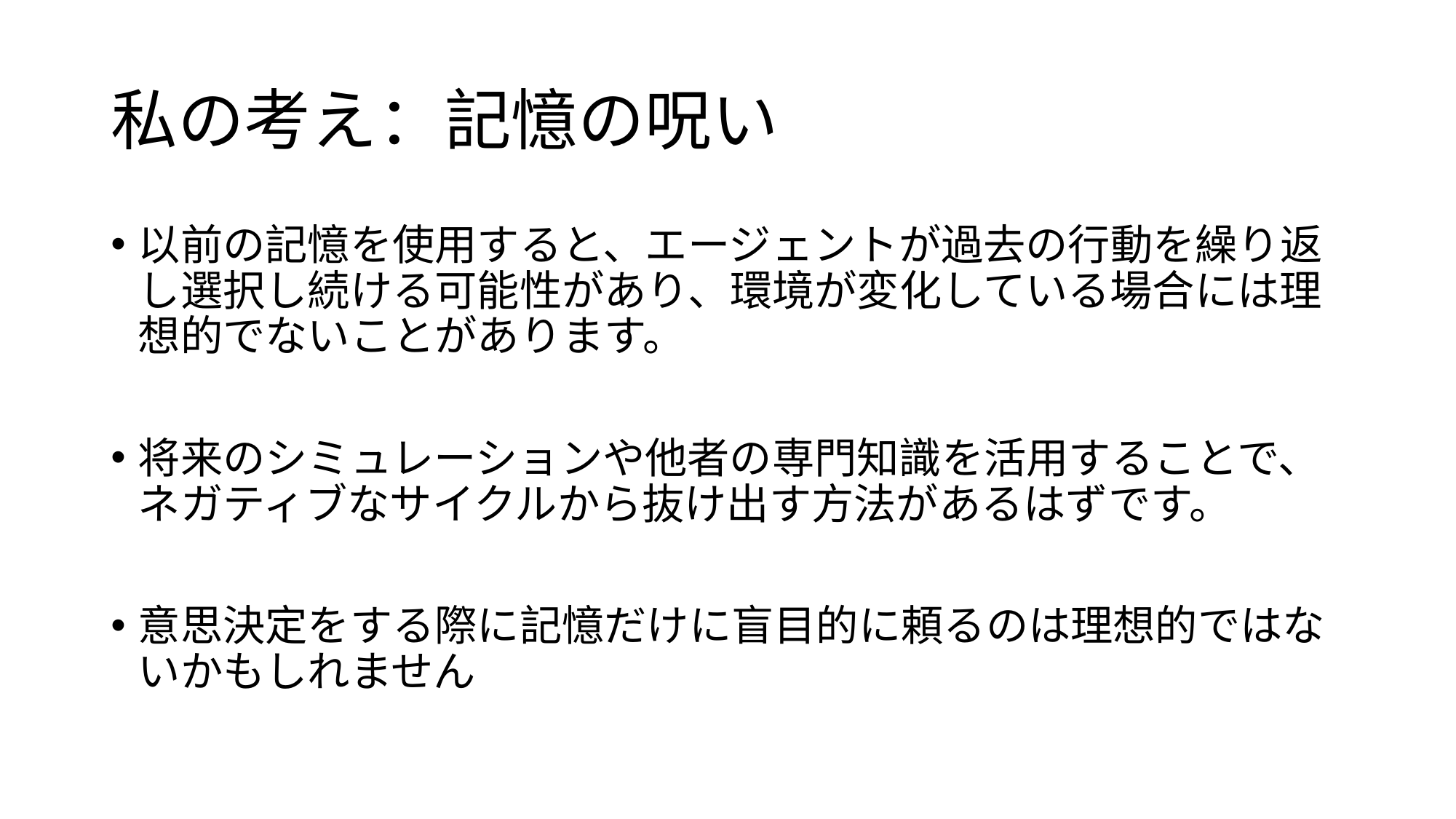

# 私の考え：記憶の呪い
以前の記憶を使用すると、エージェントが過去の行動を繰り返し選択し続ける可能性があり、環境が変化している場合には理想的でないことがあります。

将来のシミュレーションや他者の専門知識を活用することで、ネガティブなサイクルから抜け出す方法があるはずです。

意思決定をする際に記憶だけに盲目的に頼るのは理想的ではないかもしれません